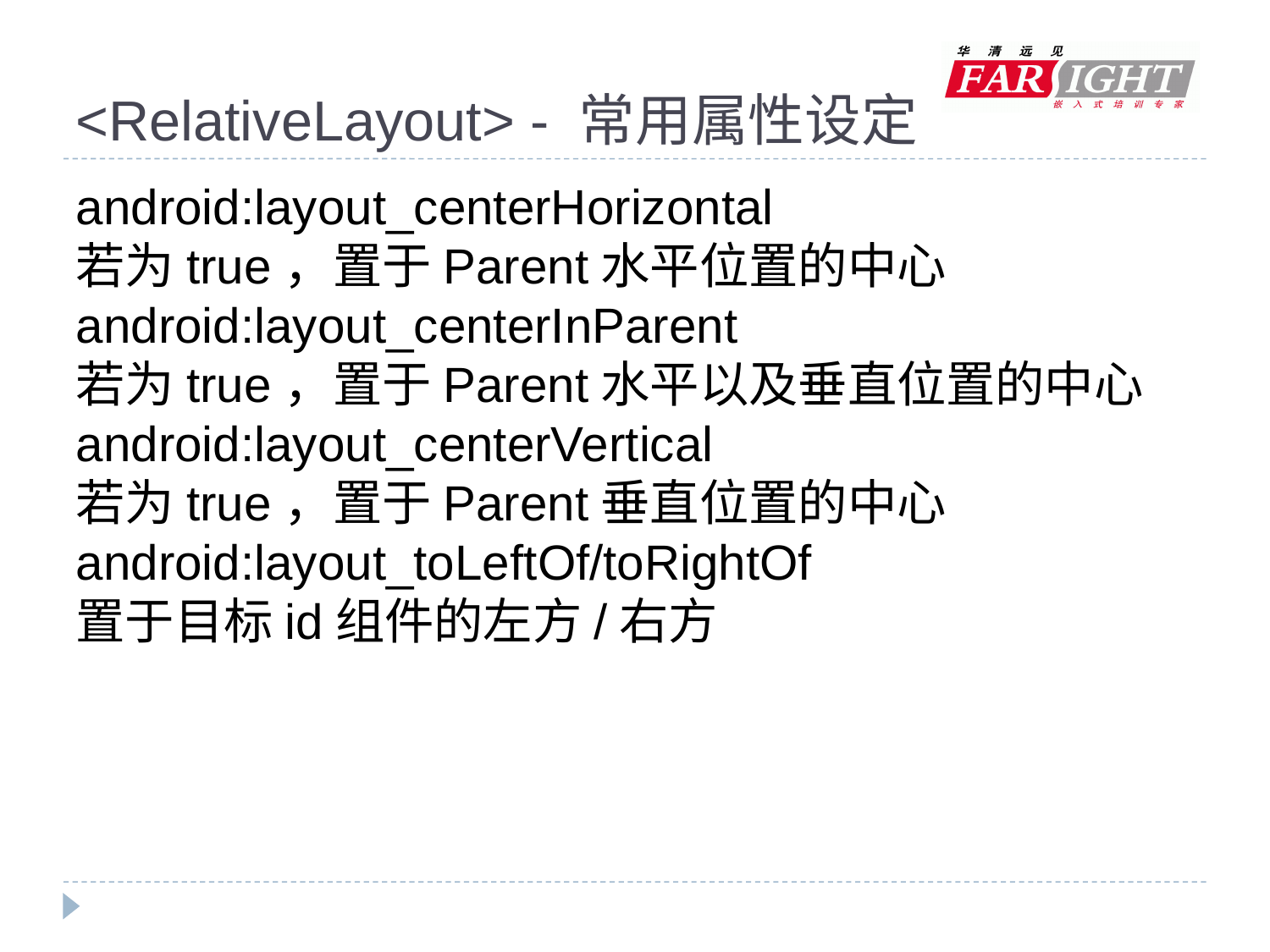

# <RelativeLayout> - 常用属性设定
android:layout_centerHorizontal
若为true，置于Parent水平位置的中心
android:layout_centerInParent
若为true，置于Parent水平以及垂直位置的中心
android:layout_centerVertical
若为true，置于Parent垂直位置的中心
android:layout_toLeftOf/toRightOf
置于目标id组件的左方/右方